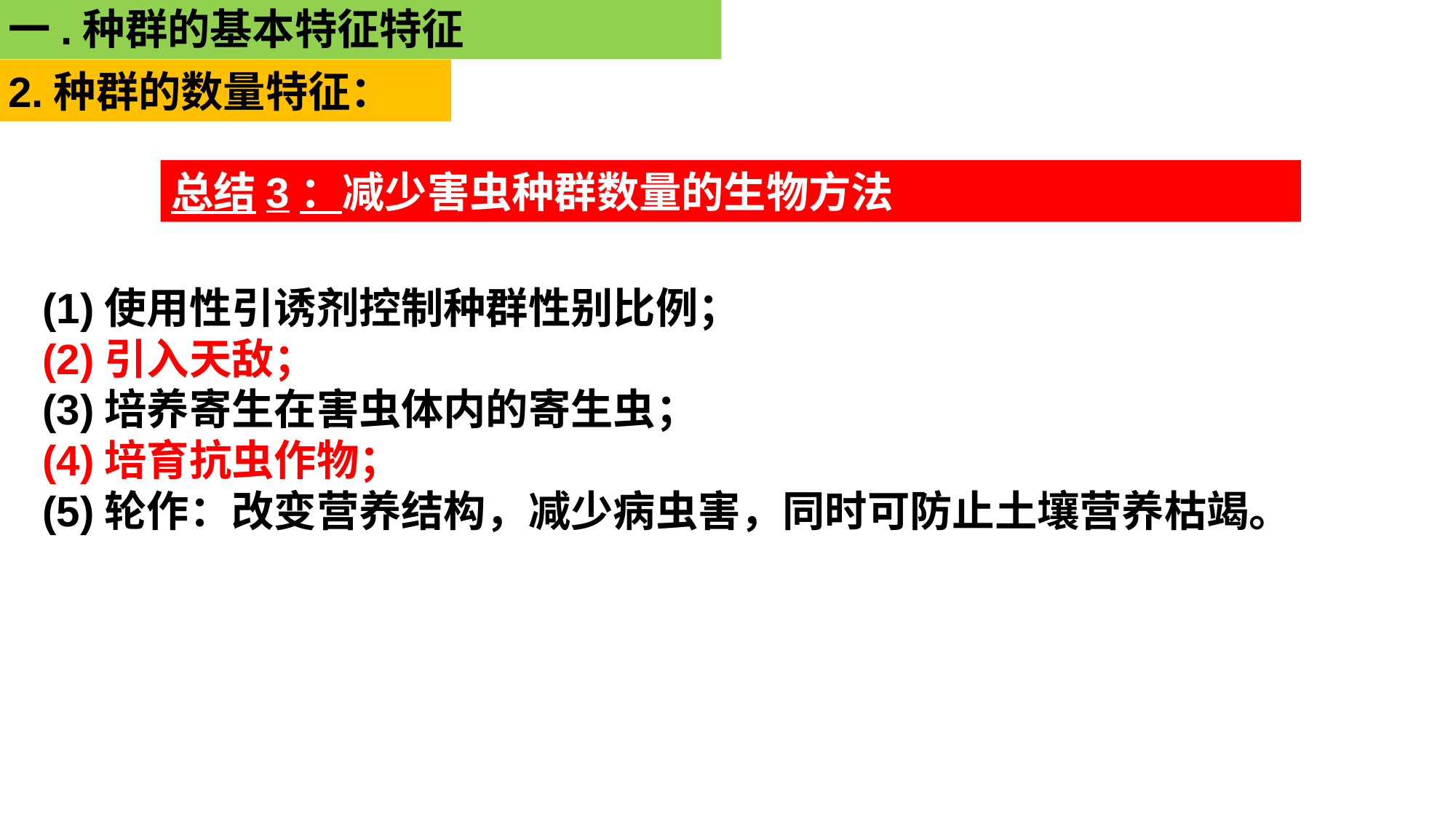

一.种群的基本特征特征
2.种群的数量特征：
总结3：减少害虫种群数量的生物方法
(1)使用性引诱剂控制种群性别比例；
(2)引入天敌；
(3)培养寄生在害虫体内的寄生虫；
(4)培育抗虫作物；
(5)轮作：改变营养结构，减少病虫害，同时可防止土壤营养枯竭。